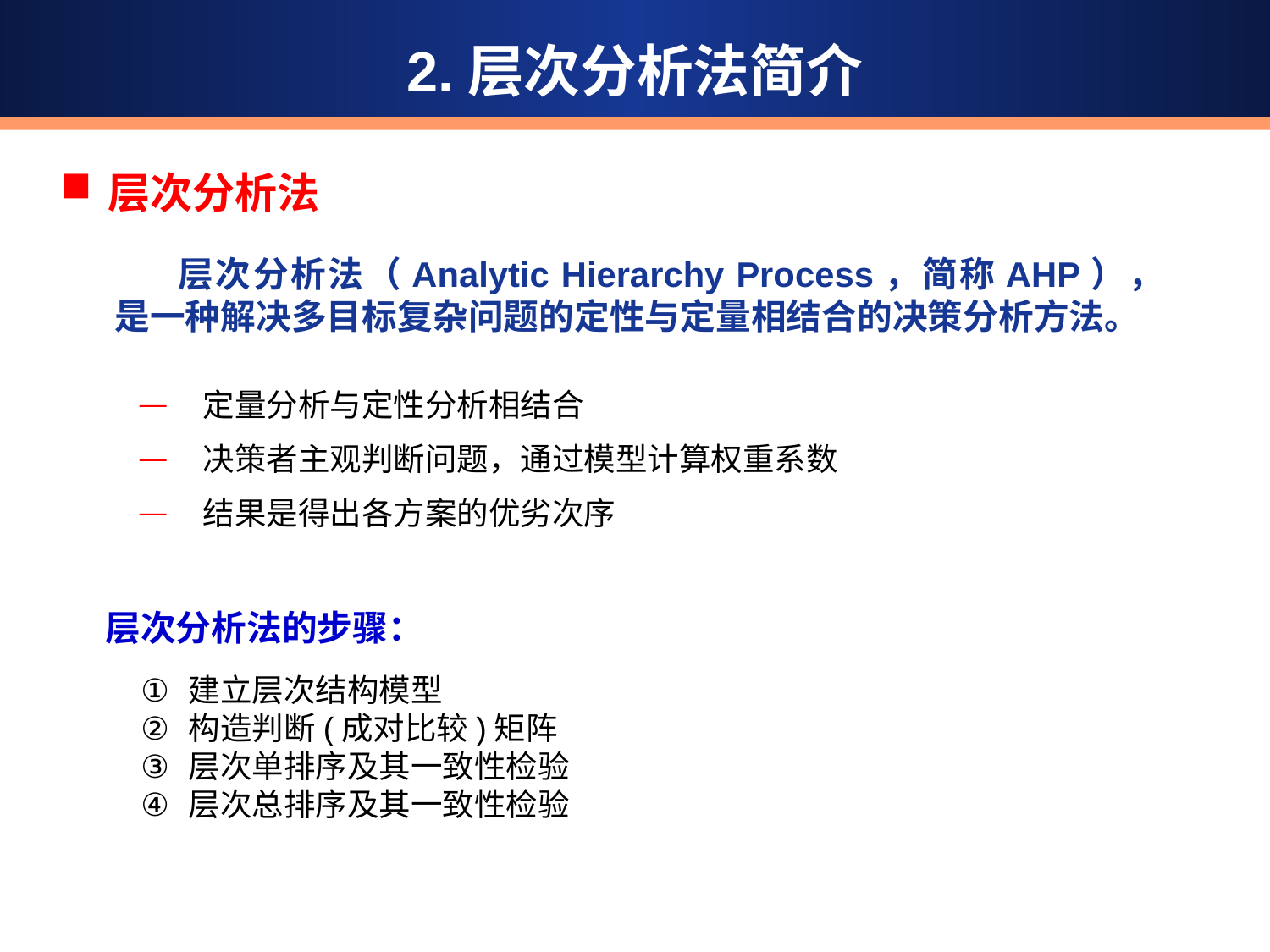

2.层次分析法简介
层次分析法
层次分析法（Analytic Hierarchy Process，简称AHP），是一种解决多目标复杂问题的定性与定量相结合的决策分析方法。
定量分析与定性分析相结合
决策者主观判断问题，通过模型计算权重系数
结果是得出各方案的优劣次序
层次分析法的步骤：
建立层次结构模型
构造判断(成对比较)矩阵
层次单排序及其一致性检验
层次总排序及其一致性检验